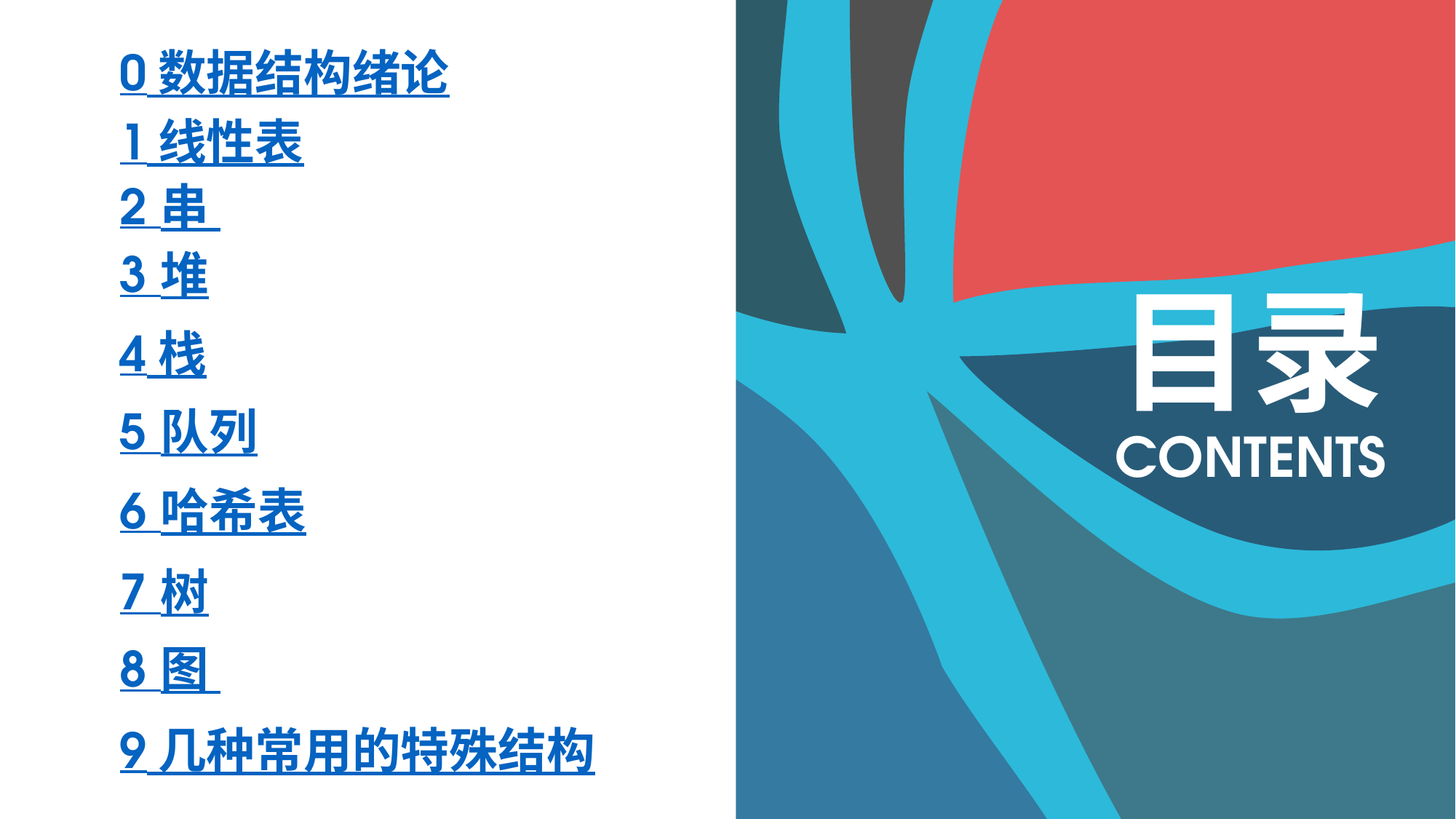

0 数据结构绪论
1 线性表
2 串
3 堆
目录
4 栈
5 队列
CONTENTS
6 哈希表
7 树
8 图
9 几种常用的特殊结构